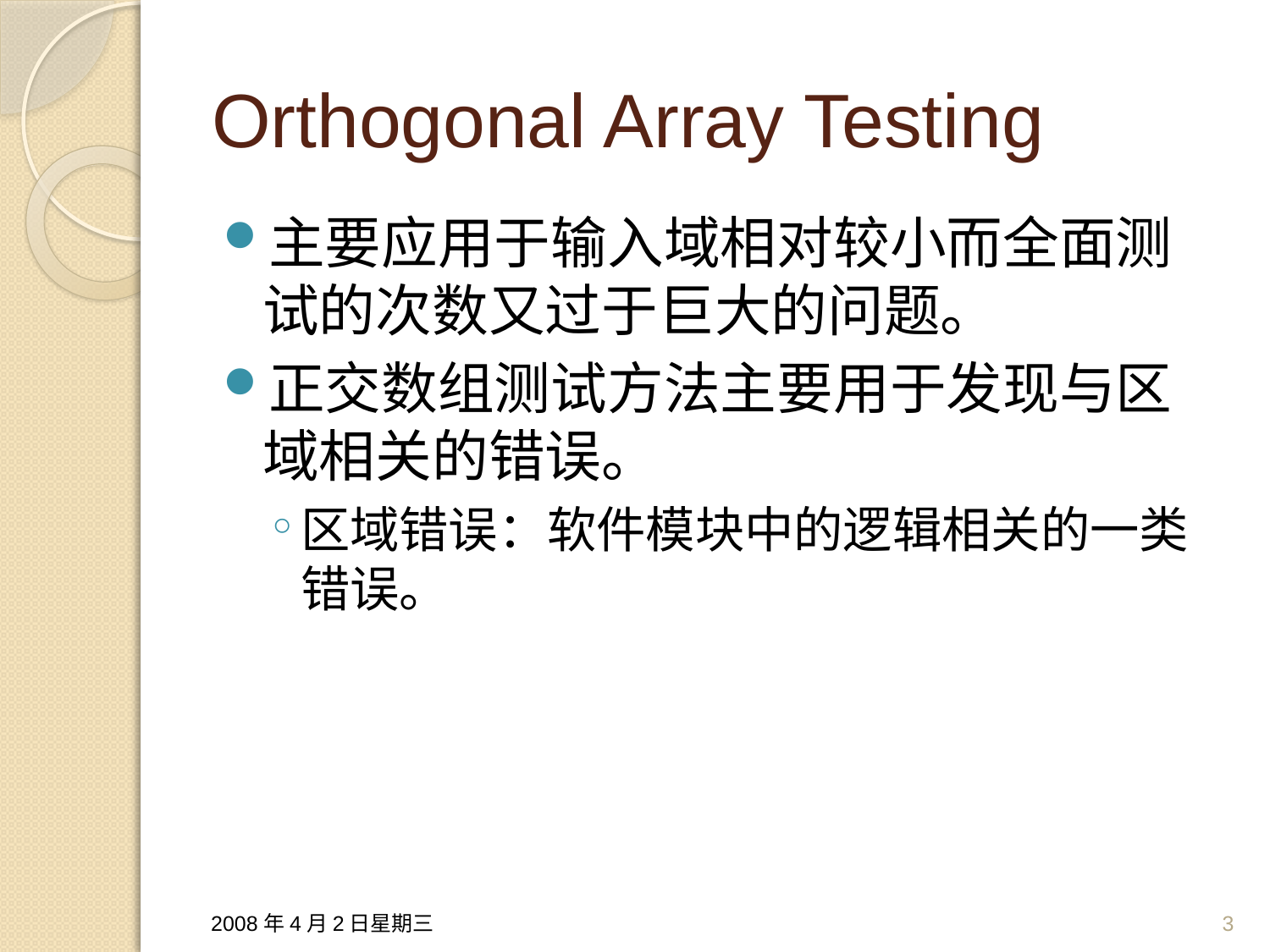

# Orthogonal Array Testing
主要应用于输入域相对较小而全面测试的次数又过于巨大的问题。
正交数组测试方法主要用于发现与区域相关的错误。
区域错误：软件模块中的逻辑相关的一类错误。

2008年4月2日星期三

3